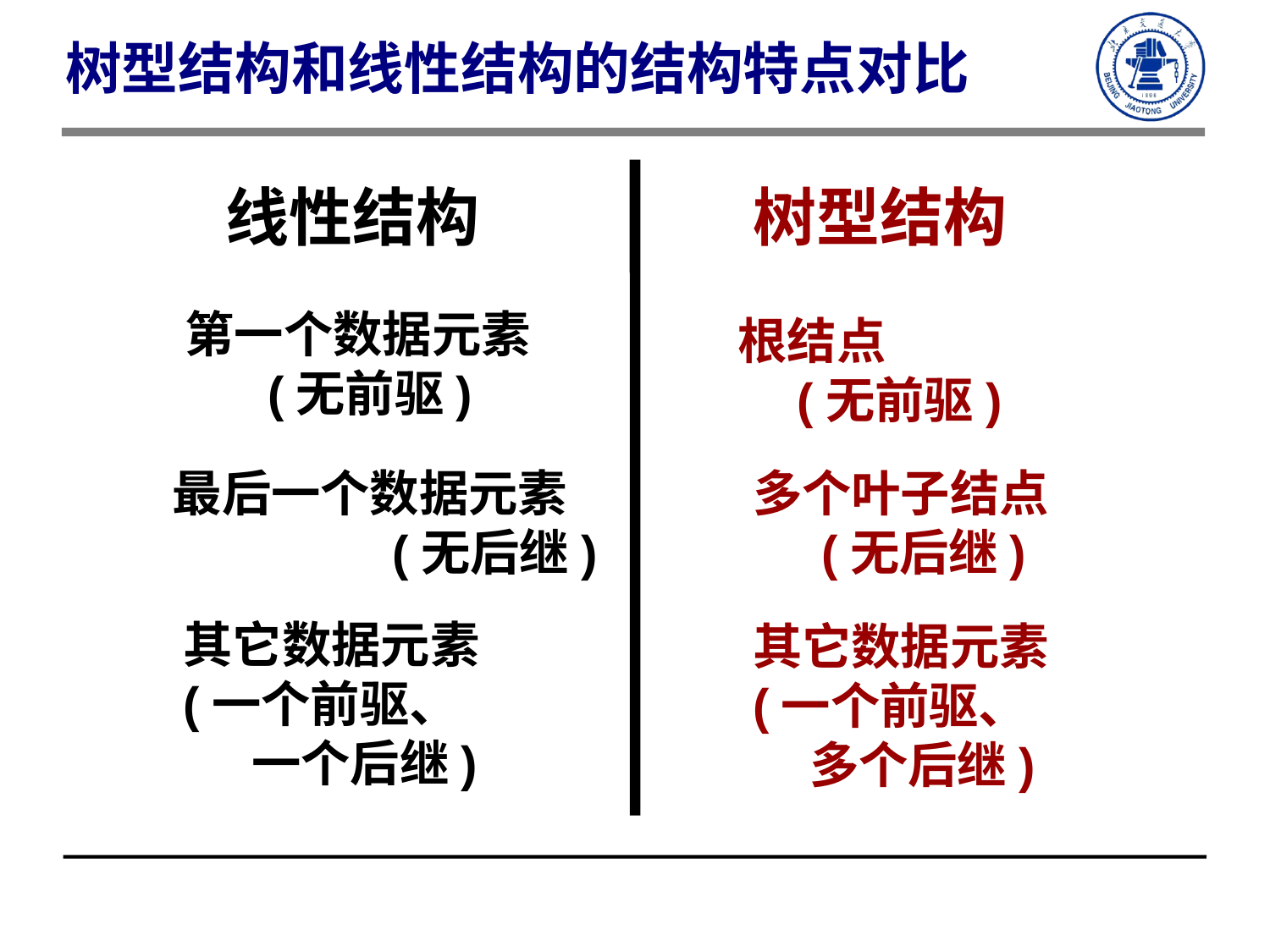

树型结构和线性结构的结构特点对比

线性结构
树型结构
第一个数据元素
      (无前驱)
 根结点
      (无前驱)
最后一个数据元素
                (无后继)
多个叶子结点
     (无后继)
其它数据元素
(一个前驱、
     一个后继)
其它数据元素
(一个前驱、
    多个后继)